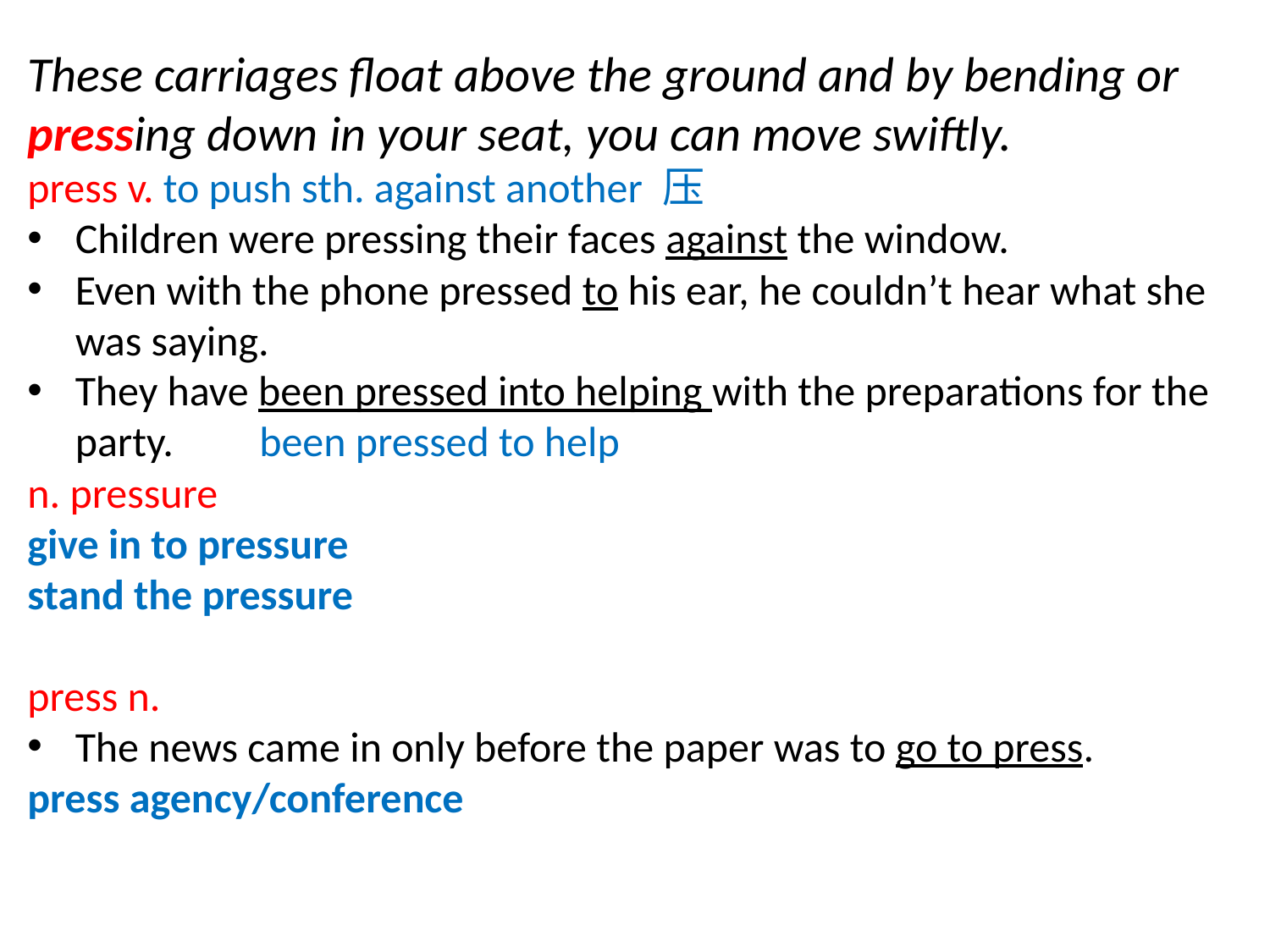

These carriages float above the ground and by bending or pressing down in your seat, you can move swiftly.
press v. to push sth. against another 压
Children were pressing their faces against the window.
Even with the phone pressed to his ear, he couldn’t hear what she was saying.
They have been pressed into helping with the preparations for the party.         been pressed to help
n. pressure
give in to pressure
stand the pressure

press n.
The news came in only before the paper was to go to press.
press agency/conference